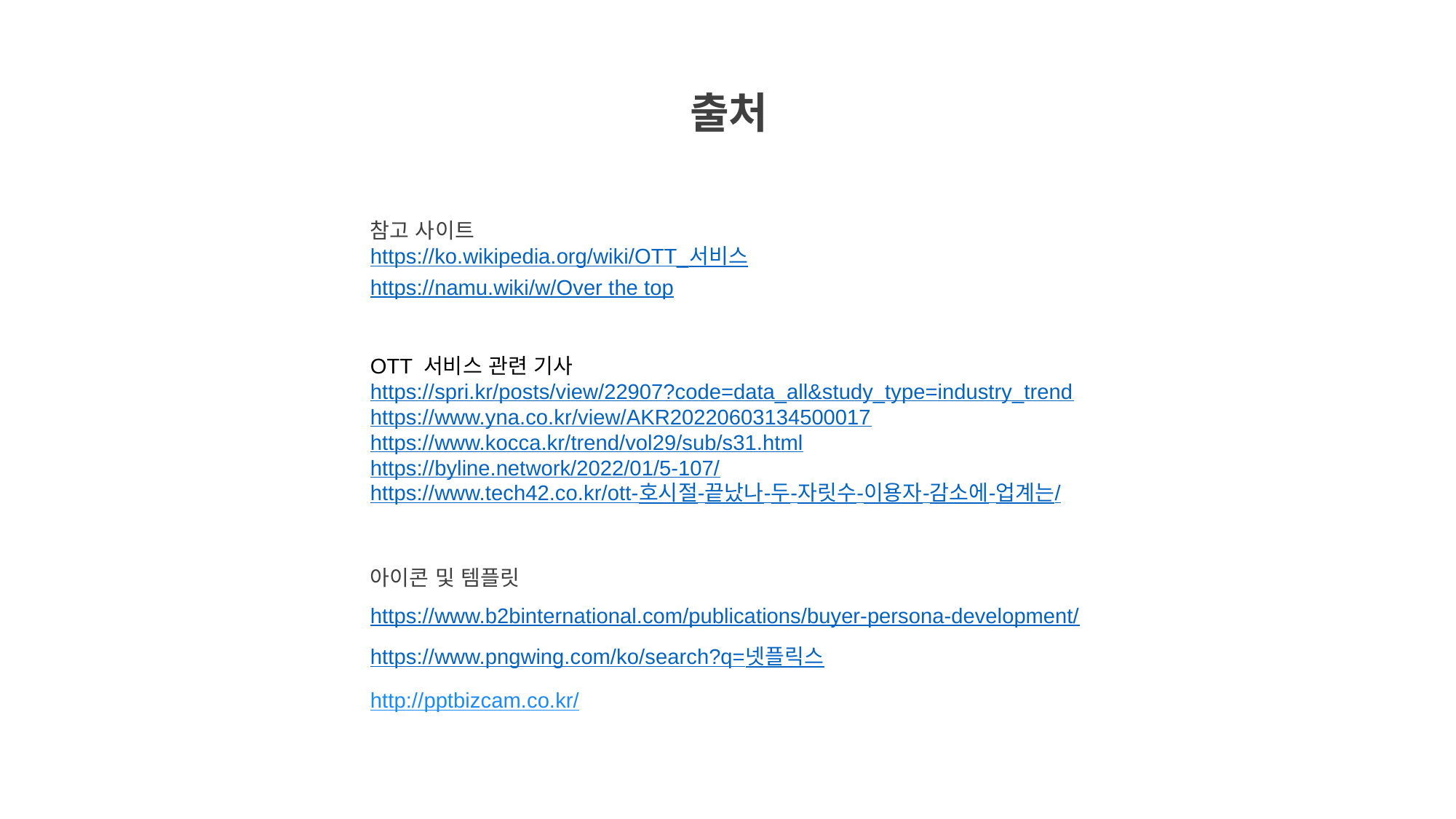

출처
참고 사이트
https://ko.wikipedia.org/wiki/OTT_서비스
https://namu.wiki/w/Over the top

OTT 서비스 관련 기사
https://spri.kr/posts/view/22907?code=data_all&study_type=industry_trend
https://www.yna.co.kr/view/AKR20220603134500017
https://www.kocca.kr/trend/vol29/sub/s31.html
https://byline.network/2022/01/5-107/
https://www.tech42.co.kr/ott-호시절-끝났나-두-자릿수-이용자-감소에-업계는/

아이콘 및 템플릿
https://www.b2binternational.com/publications/buyer-persona-development/
https://www.pngwing.com/ko/search?q=넷플릭스
http://pptbizcam.co.kr/